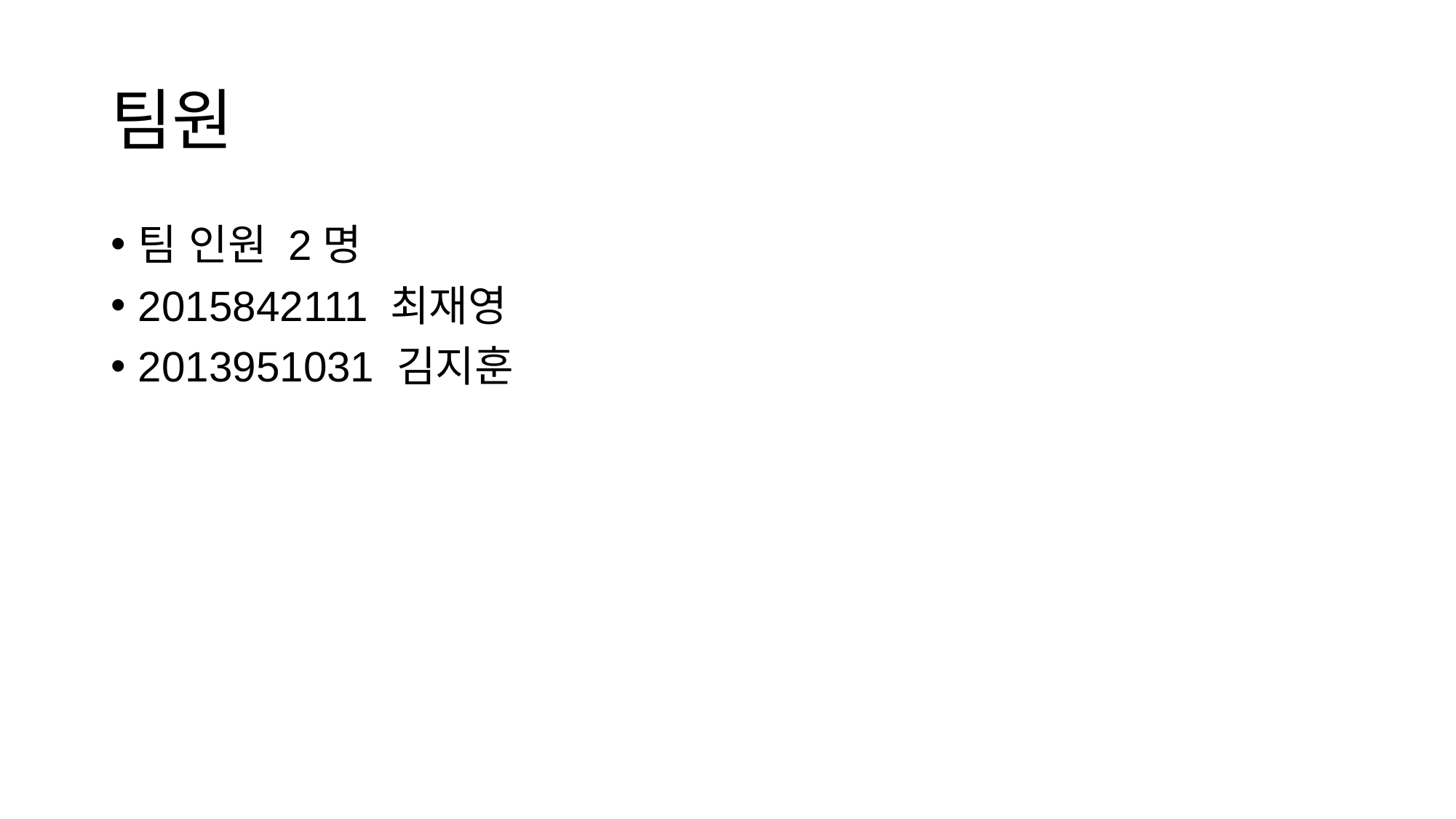

# 팀원
팀 인원 2명
2015842111 최재영
2013951031 김지훈